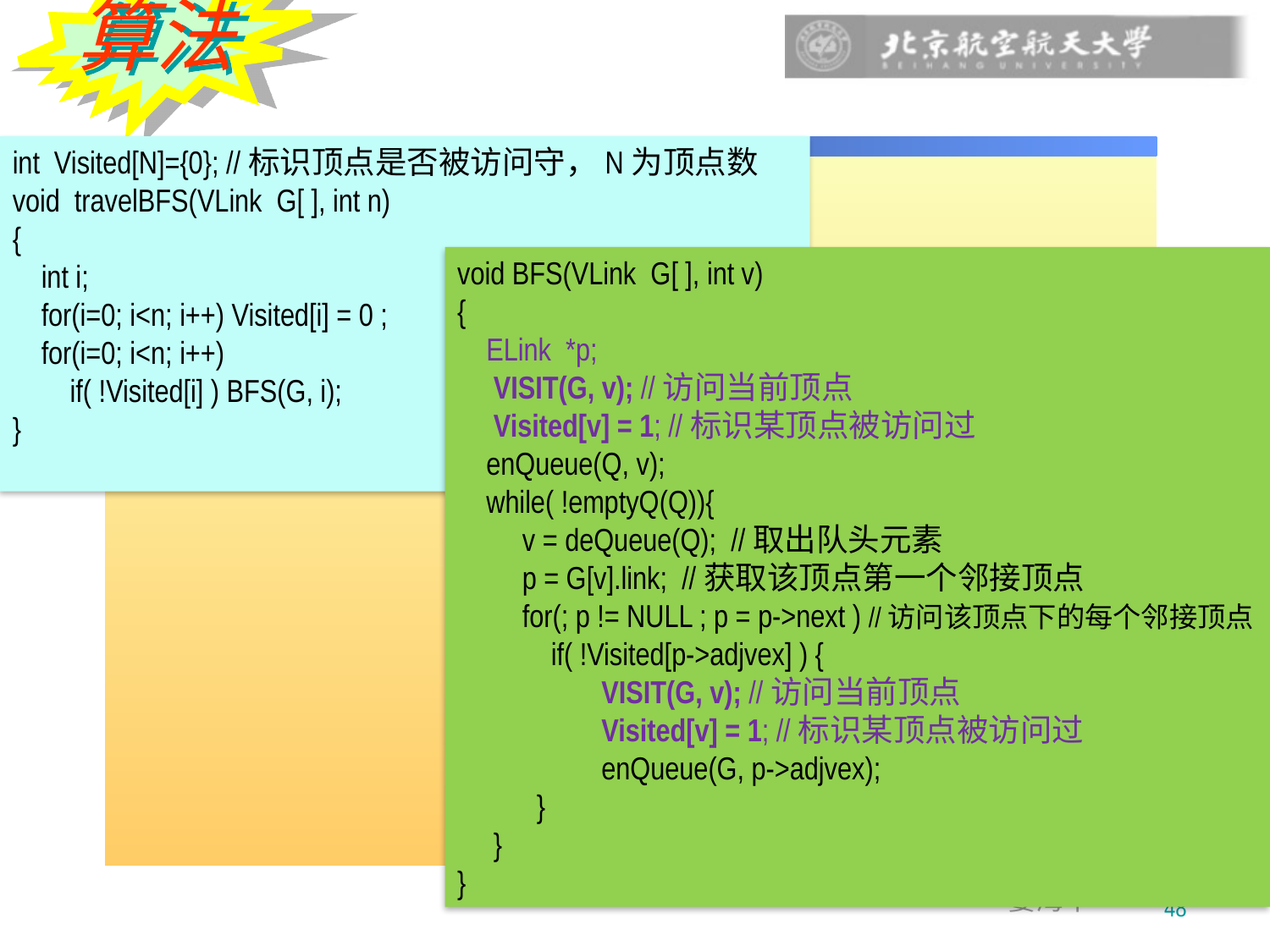

算法
int  Visited[N]={0}; //标识顶点是否被访问守，N为顶点数
void  travelBFS(VLink  G[ ], int n)
{
    int i;
    for(i=0; i<n; i++) Visited[i] = 0 ;
    for(i=0; i<n; i++)
        if( !Visited[i] ) BFS(G, i);
}

void BFS(VLink  G[ ], int v)
{
    ELink  *p;
     VISIT(G, v); //访问当前顶点
     Visited[v] = 1; //标识某顶点被访问过
    enQueue(Q, v);
    while( !emptyQ(Q)){
         v = deQueue(Q);  //取出队头元素
         p = G[v].link;  //获取该顶点第一个邻接顶点
         for(; p != NULL ; p = p->next ) //访问该顶点下的每个邻接顶点
             if( !Visited[p->adjvex] ) {
                    VISIT(G, v); //访问当前顶点
                    Visited[v] = 1; //标识某顶点被访问过
                    enQueue(G, p->adjvex);
           }
     }
}
48